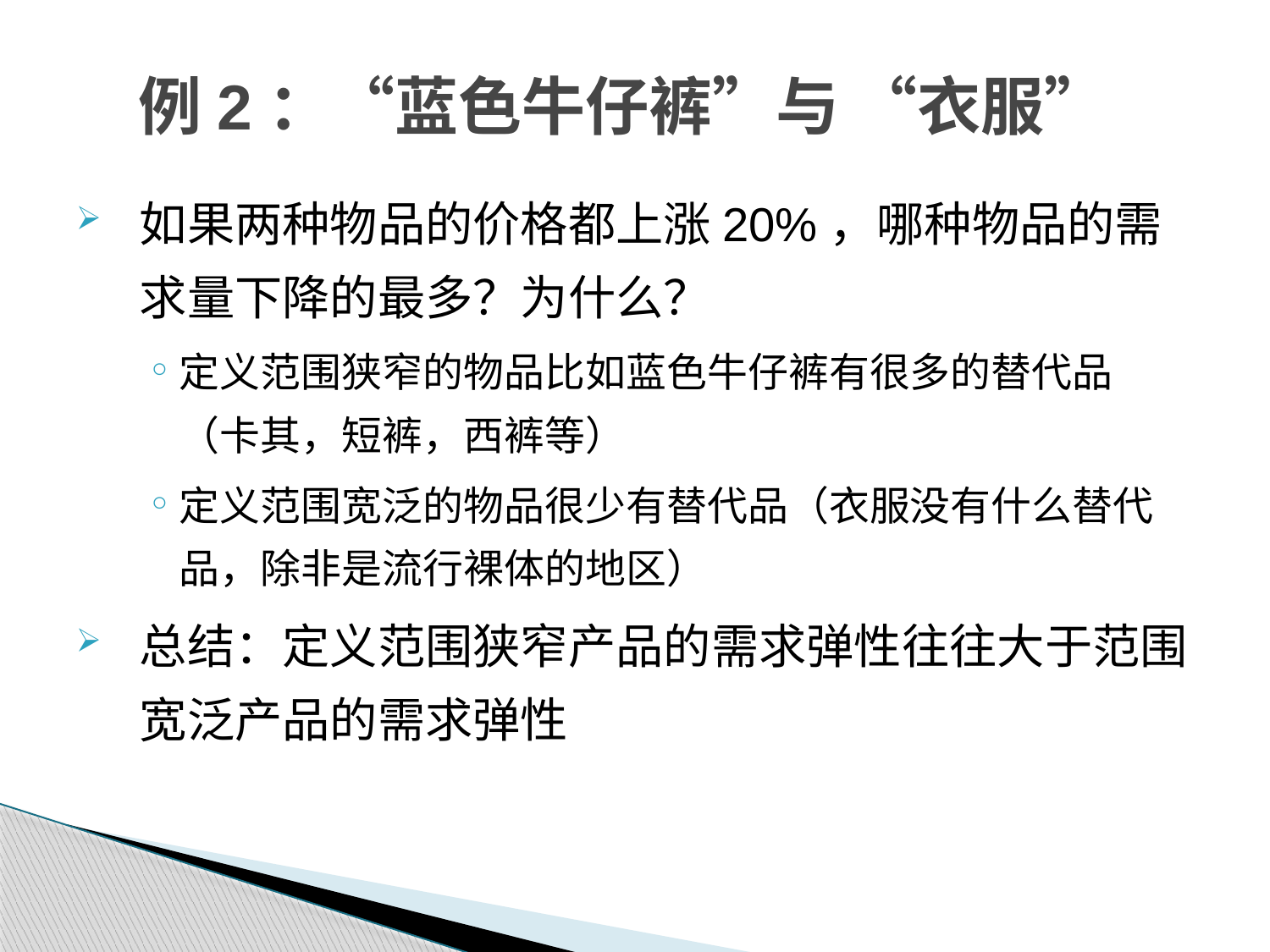

例2：“蓝色牛仔裤”与 “衣服”
如果两种物品的价格都上涨20%，哪种物品的需求量下降的最多？为什么？
定义范围狭窄的物品比如蓝色牛仔裤有很多的替代品（卡其，短裤，西裤等）
定义范围宽泛的物品很少有替代品（衣服没有什么替代品，除非是流行裸体的地区）
总结：定义范围狭窄产品的需求弹性往往大于范围宽泛产品的需求弹性